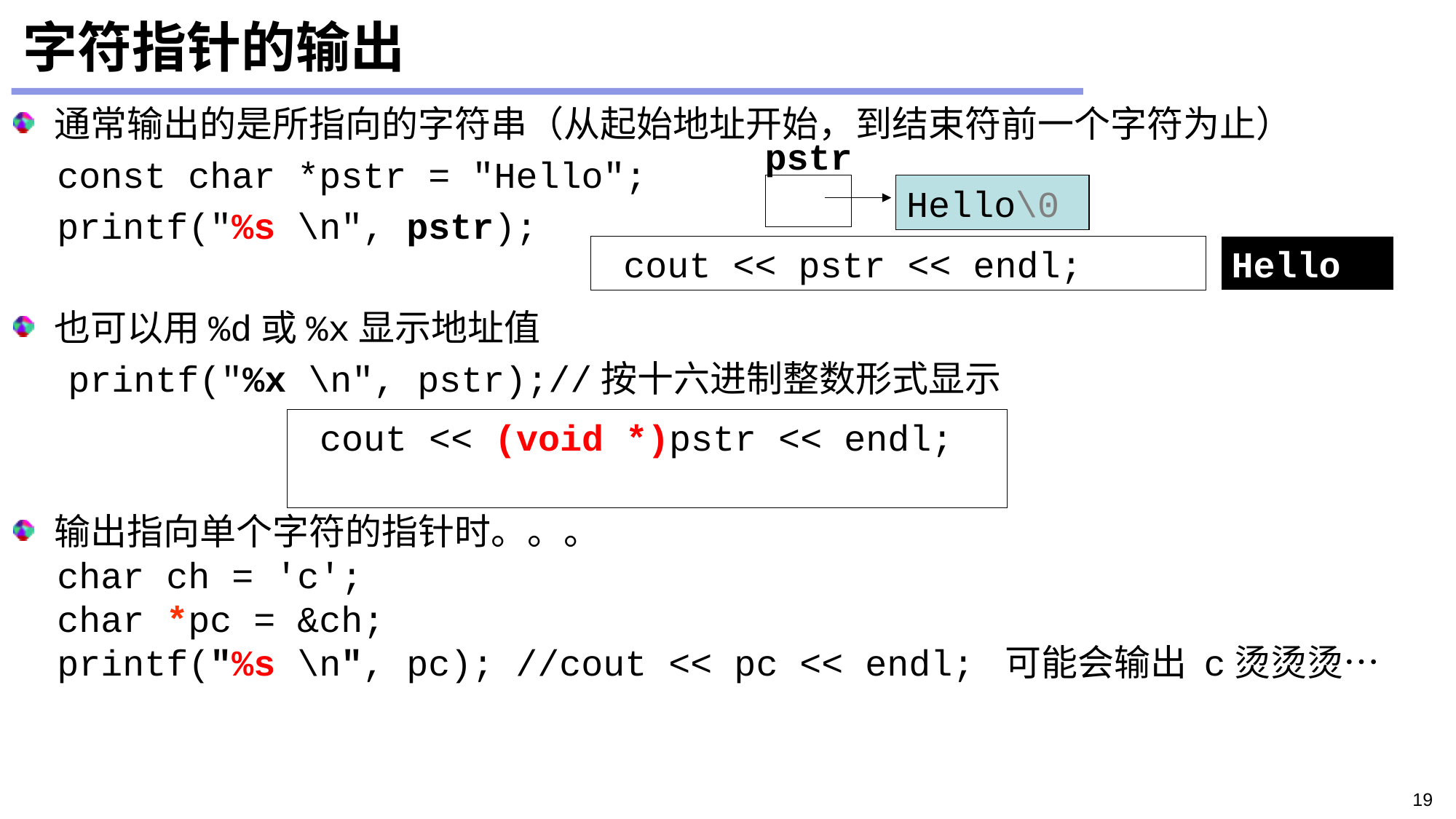

# 字符指针的输出
通常输出的是所指向的字符串（从起始地址开始，到结束符前一个字符为止）
  const char *pstr = "Hello";
  printf("%s \n", pstr);

也可以用%d或%x显示地址值
printf("%x \n", pstr);//按十六进制整数形式显示

输出指向单个字符的指针时。。。
  char ch = 'c';
  char *pc = &ch;
  printf("%s \n", pc); //cout << pc << endl; 可能会输出 c烫烫烫…

pstr

Hello\0
Hello
 cout << pstr << endl;
 cout << (void *)pstr << endl;
19